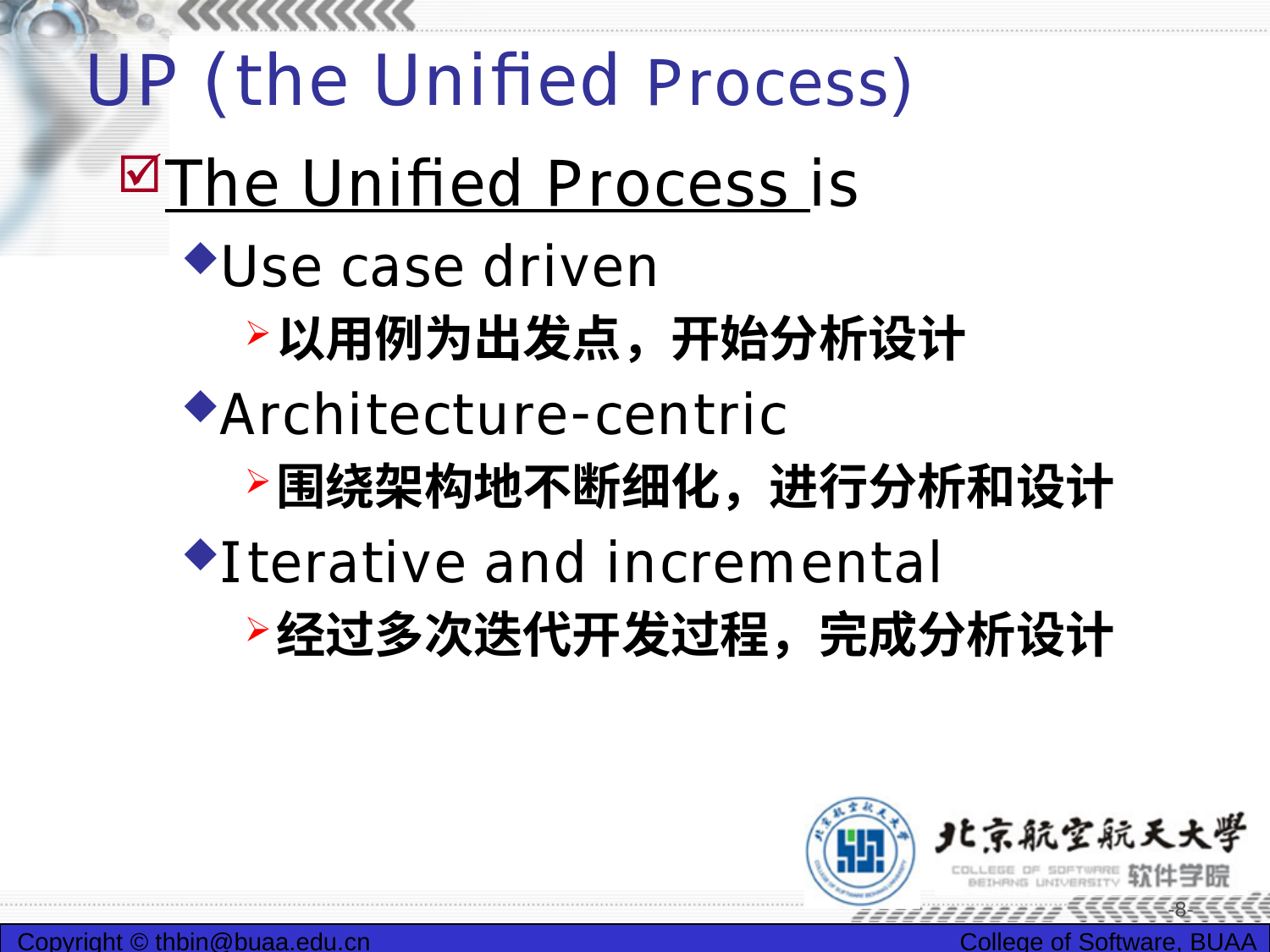

# UP (the Unified Process)
The Unified Process is
Use case driven
以用例为出发点，开始分析设计
Architecture-centric
围绕架构地不断细化，进行分析和设计
Iterative and incremental
经过多次迭代开发过程，完成分析设计
-8-